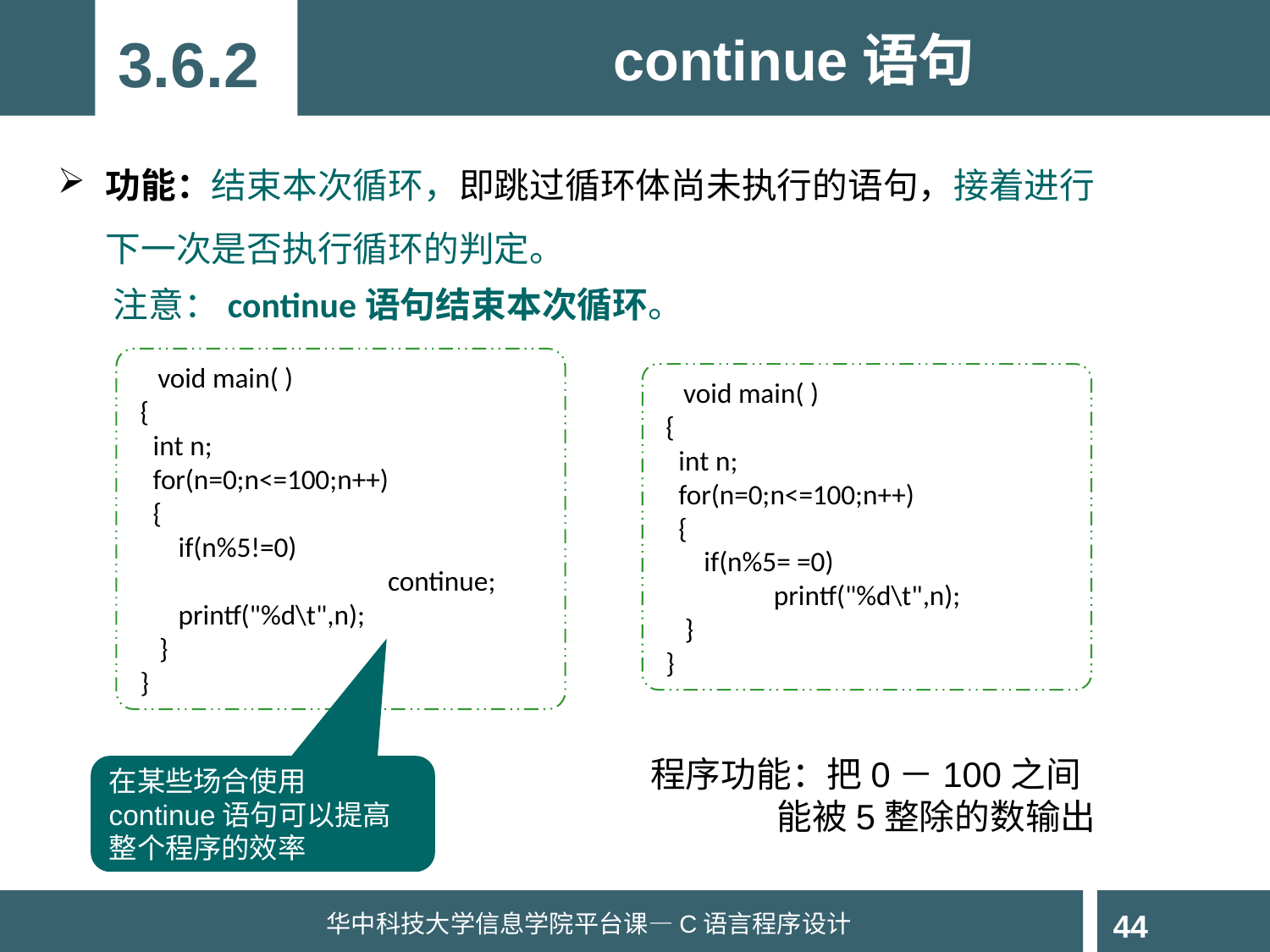

3.6.2
continue语句
功能：结束本次循环，即跳过循环体尚未执行的语句，接着进行下一次是否执行循环的判定。
      注意：continue语句结束本次循环。

    void main( )
 {
   int n;
   for(n=0;n<=100;n++)
   {
       if(n%5!=0)
       		continue;
       printf("%d\t",n);
    }
 }
    void main( )
 {
   int n;
   for(n=0;n<=100;n++)
   {
       if(n%5= =0)
                  printf("%d\t",n);
    }
 }
程序功能：把0－100之间
                 能被5整除的数输出
在某些场合使用continue语句可以提高整个程序的效率